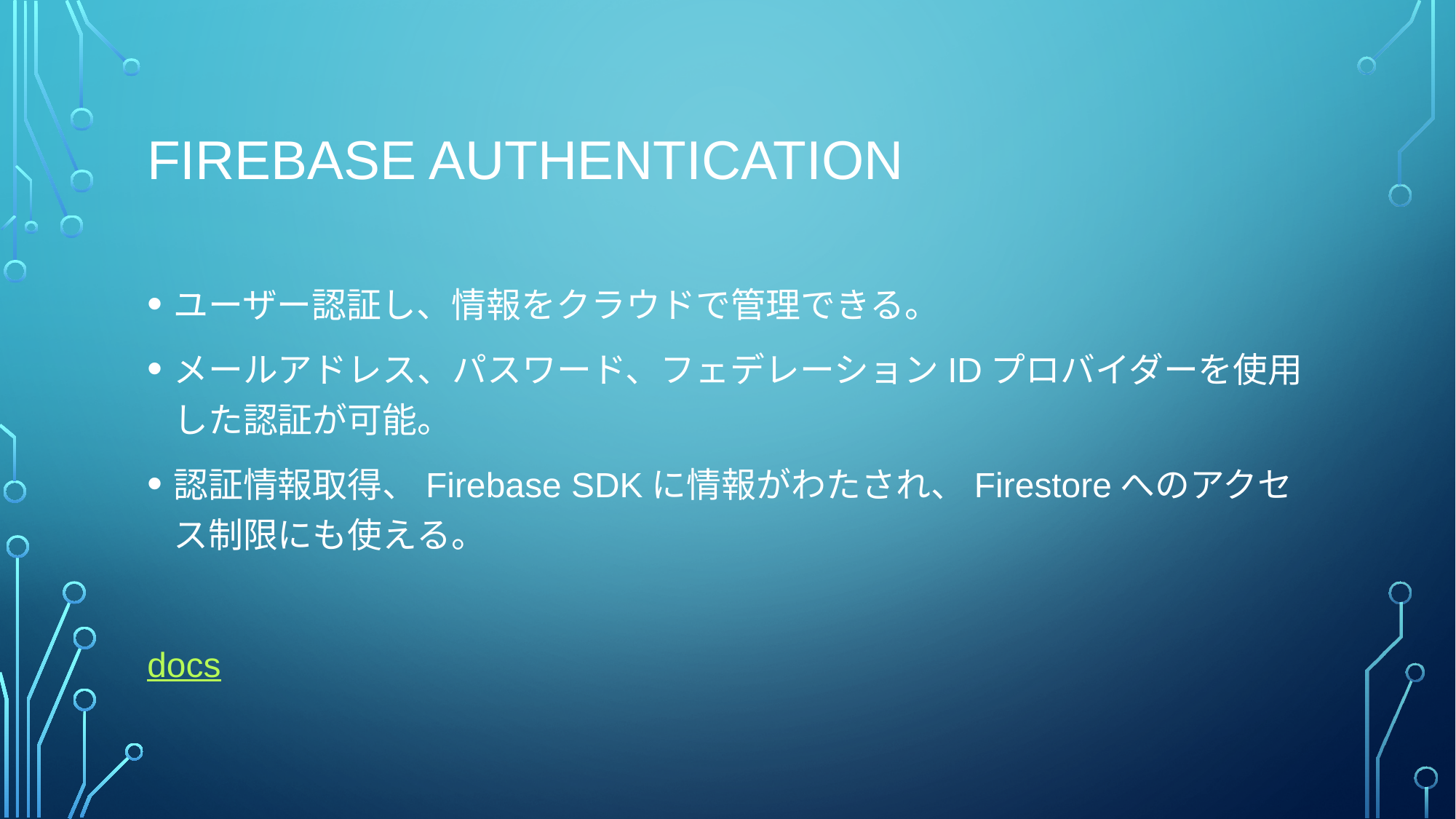

# Firebase Authentication
ユーザー認証し、情報をクラウドで管理できる。
メールアドレス、パスワード、フェデレーションIDプロバイダーを使用した認証が可能。
認証情報取得、Firebase SDKに情報がわたされ、Firestoreへのアクセス制限にも使える。

docs